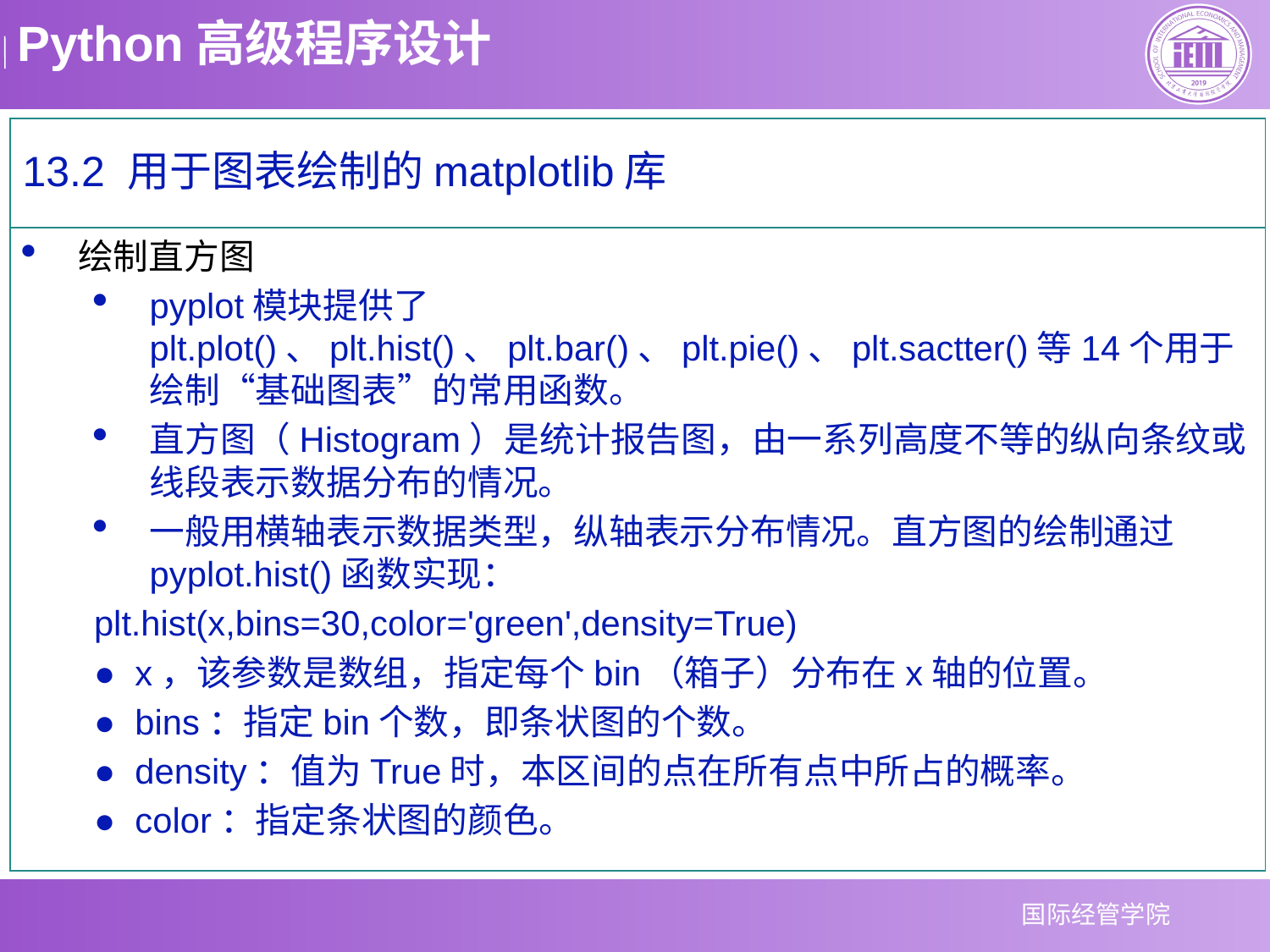

13.2 用于图表绘制的matplotlib库
绘制直方图
pyplot模块提供了plt.plot()、plt.hist()、plt.bar()、plt.pie()、plt.sactter()等14个用于绘制“基础图表”的常用函数。
直方图（Histogram）是统计报告图，由一系列高度不等的纵向条纹或线段表示数据分布的情况。
一般用横轴表示数据类型，纵轴表示分布情况。直方图的绘制通过pyplot.hist()函数实现：
plt.hist(x,bins=30,color='green',density=True)
●  x，该参数是数组，指定每个bin（箱子）分布在x轴的位置。
●  bins：指定bin个数，即条状图的个数。
●  density：值为True时，本区间的点在所有点中所占的概率。
●  color：指定条状图的颜色。